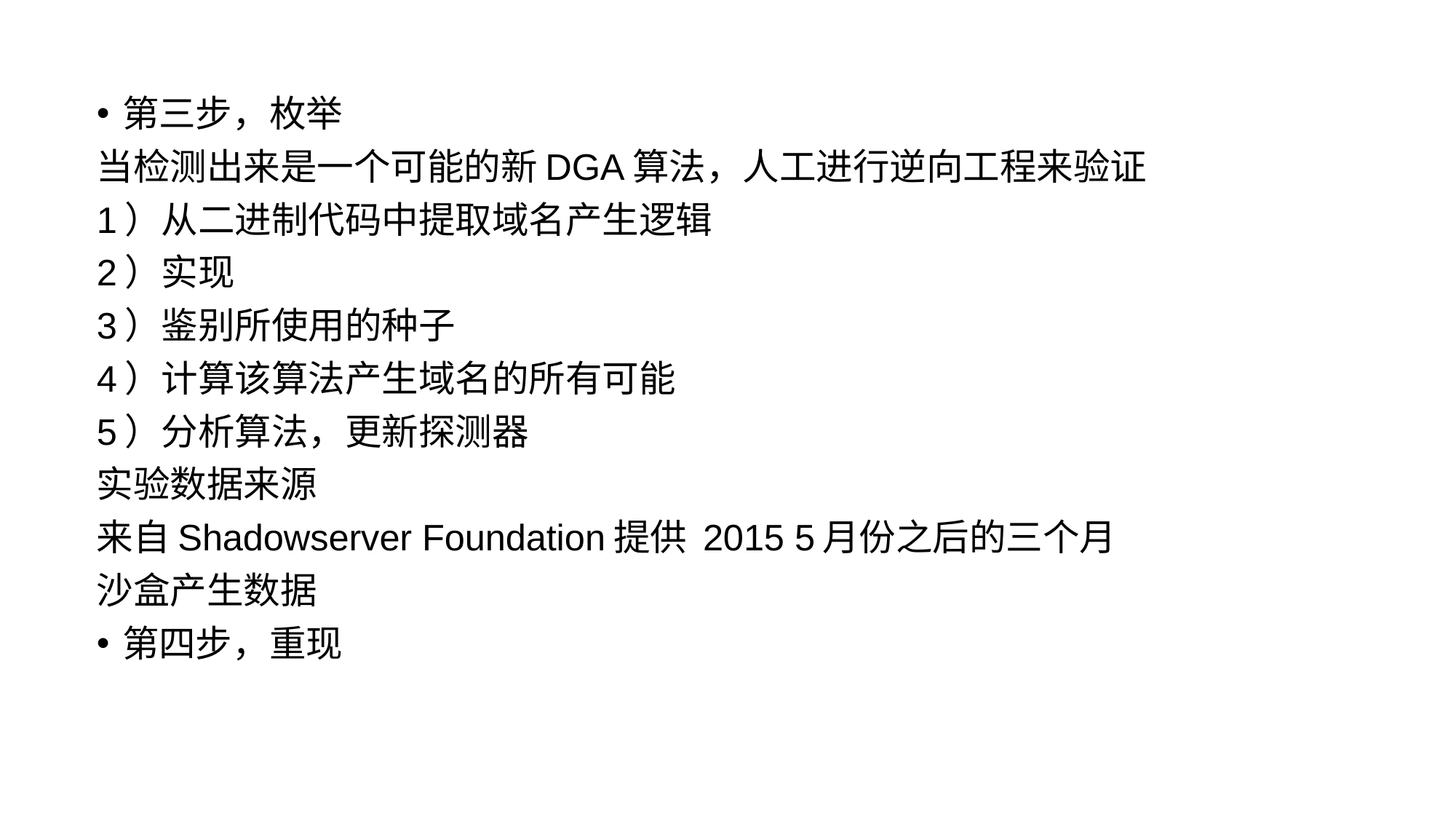

第三步，枚举
当检测出来是一个可能的新DGA算法，人工进行逆向工程来验证
1）从二进制代码中提取域名产生逻辑
2）实现
3）鉴别所使用的种子
4）计算该算法产生域名的所有可能
5）分析算法，更新探测器
实验数据来源
来自Shadowserver Foundation提供 2015 5月份之后的三个月
沙盒产生数据
第四步，重现